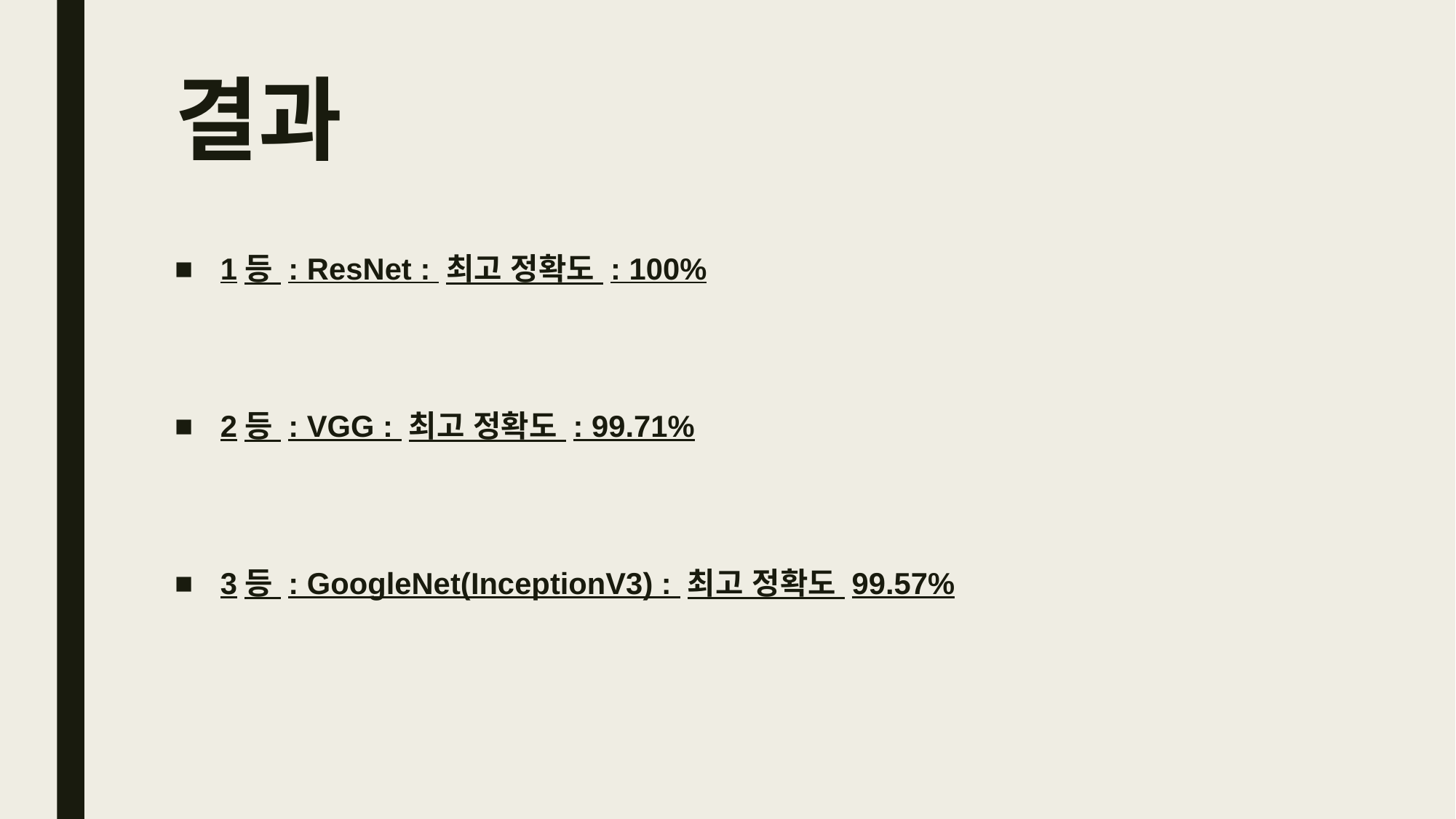

# 결과
1등 : ResNet : 최고 정확도 : 100%

2등 : VGG : 최고 정확도 : 99.71%

3등 : GoogleNet(InceptionV3) : 최고 정확도 99.57%